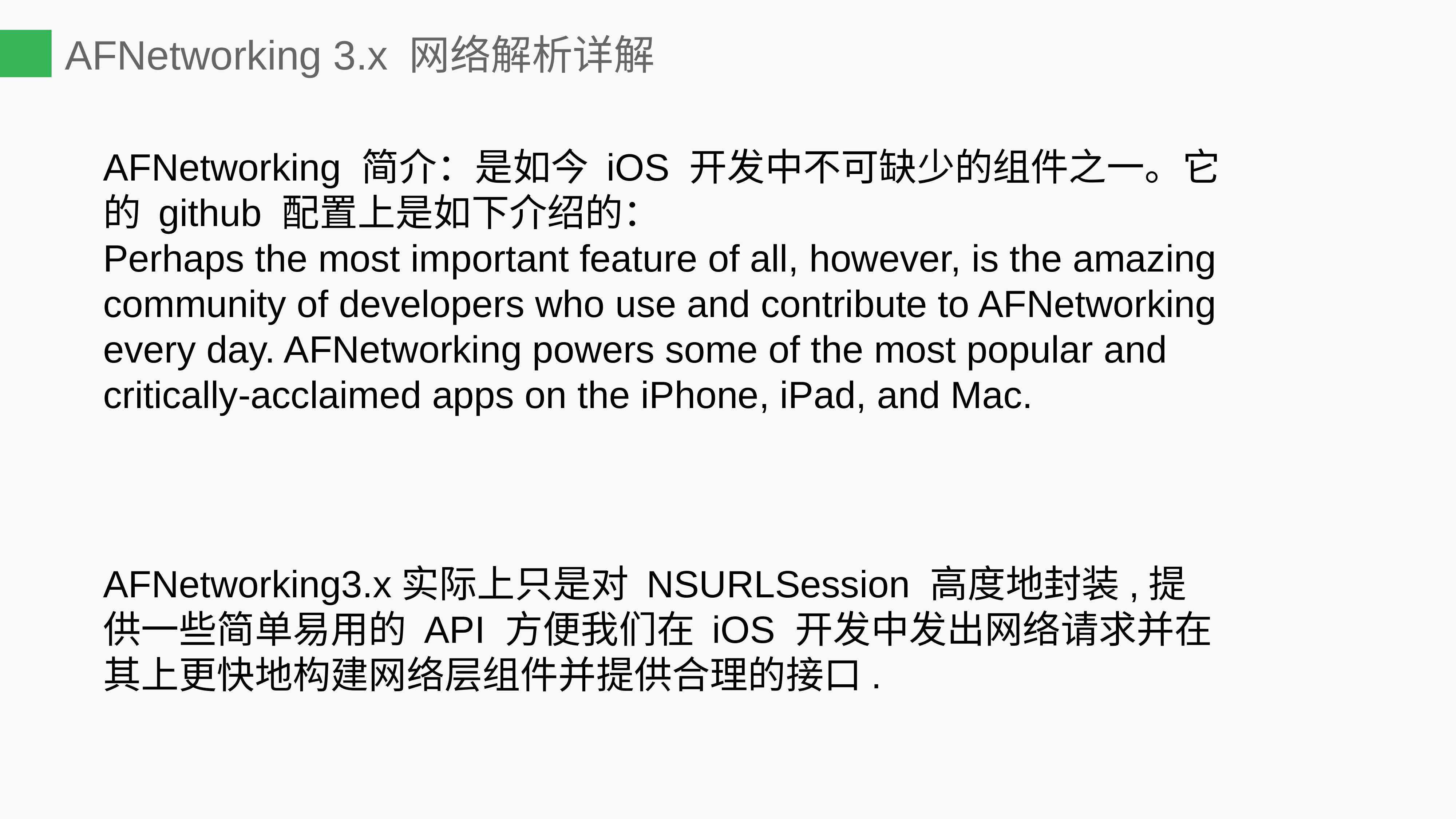

AFNetworking 3.x 网络解析详解

AFNetworking 简介：是如今 iOS 开发中不可缺少的组件之一。它的 github 配置上是如下介绍的：
Perhaps the most important feature of all, however, is the amazing community of developers who use and contribute to AFNetworking every day. AFNetworking powers some of the most popular and critically-acclaimed apps on the iPhone, iPad, and Mac.
AFNetworking3.x实际上只是对 NSURLSession 高度地封装,提供一些简单易用的 API 方便我们在 iOS 开发中发出网络请求并在其上更快地构建网络层组件并提供合理的接口.